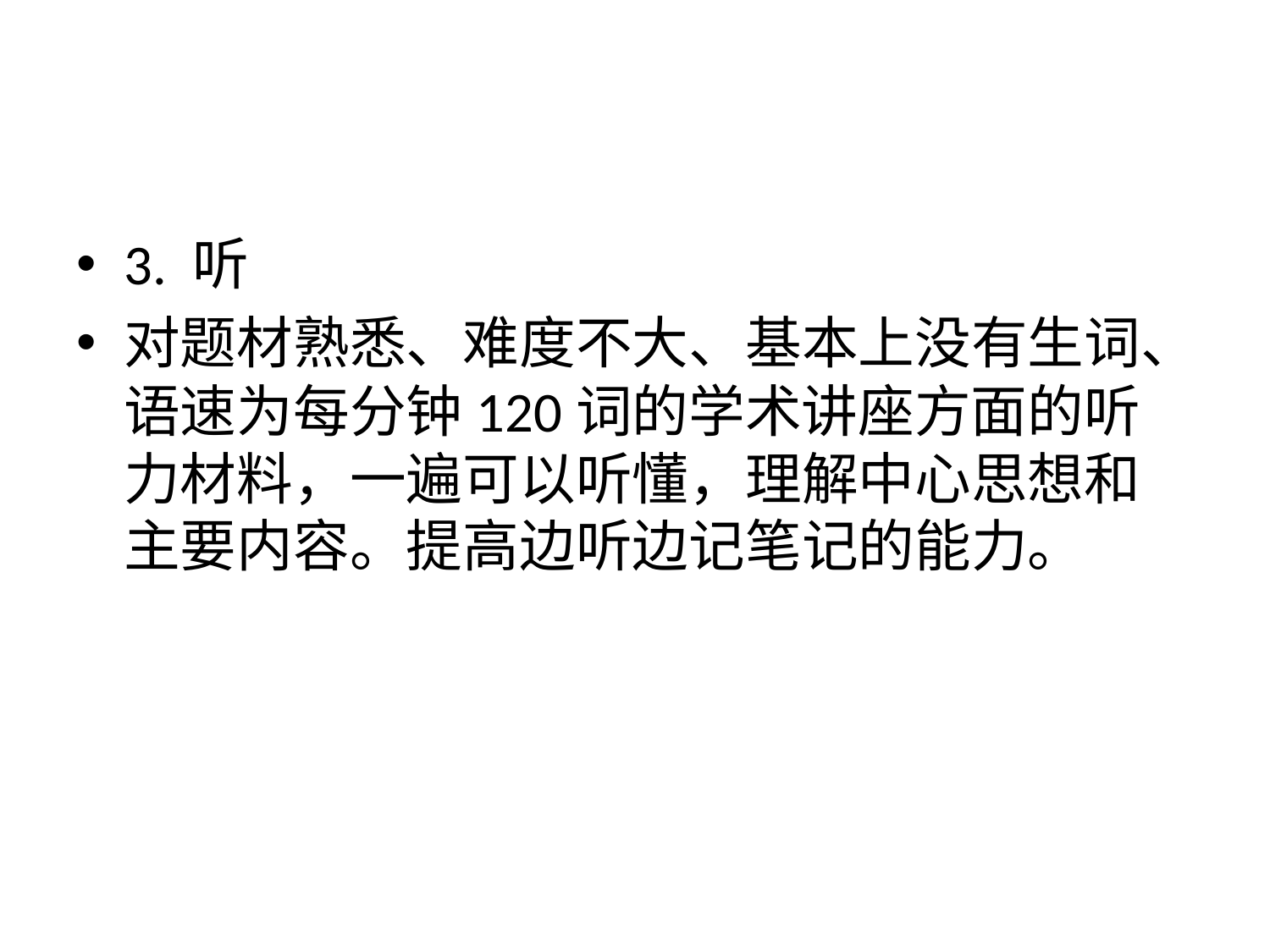

#
3. 听
对题材熟悉、难度不大、基本上没有生词、语速为每分钟120词的学术讲座方面的听力材料，一遍可以听懂，理解中心思想和主要内容。提高边听边记笔记的能力。